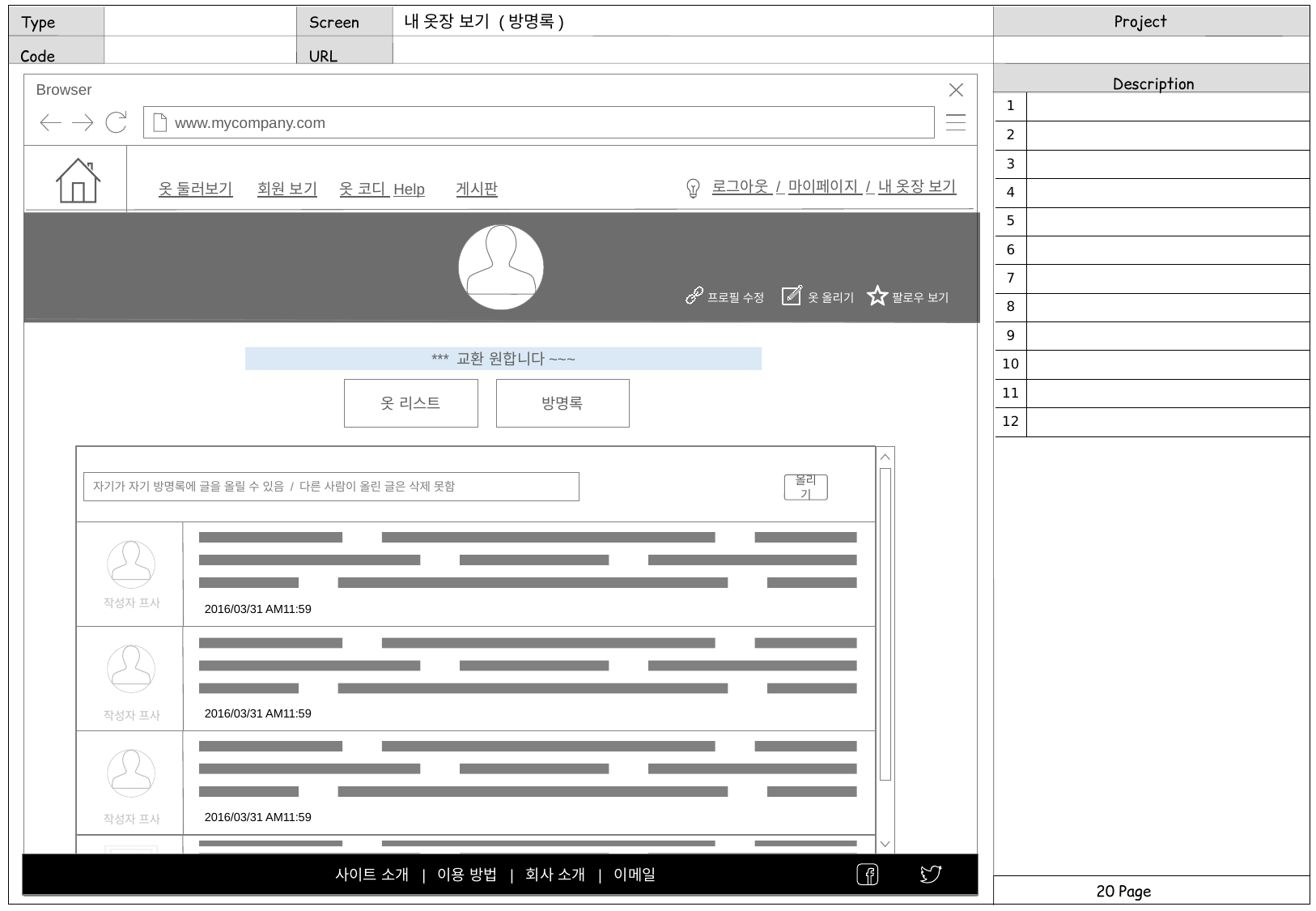

내 옷장 보기 (방명록)

프로필 수정
옷 올리기
팔로우 보기

*** 교환 원합니다~~~
옷 리스트
방명록

올리기
자기가 자기 방명록에 글을 올릴 수 있음 / 다른 사람이 올린 글은 삭제 못함

작성자 프사
2016/03/31 AM11:59
작성자 프사
작성자 프사

2016/03/31 AM11:59

2016/03/31 AM11:59

업로드 사진
수정하기
삭제하기
2016/03/31 AM11:59

사이트 소개  |  이용 방법  |  회사 소개  |  이메일